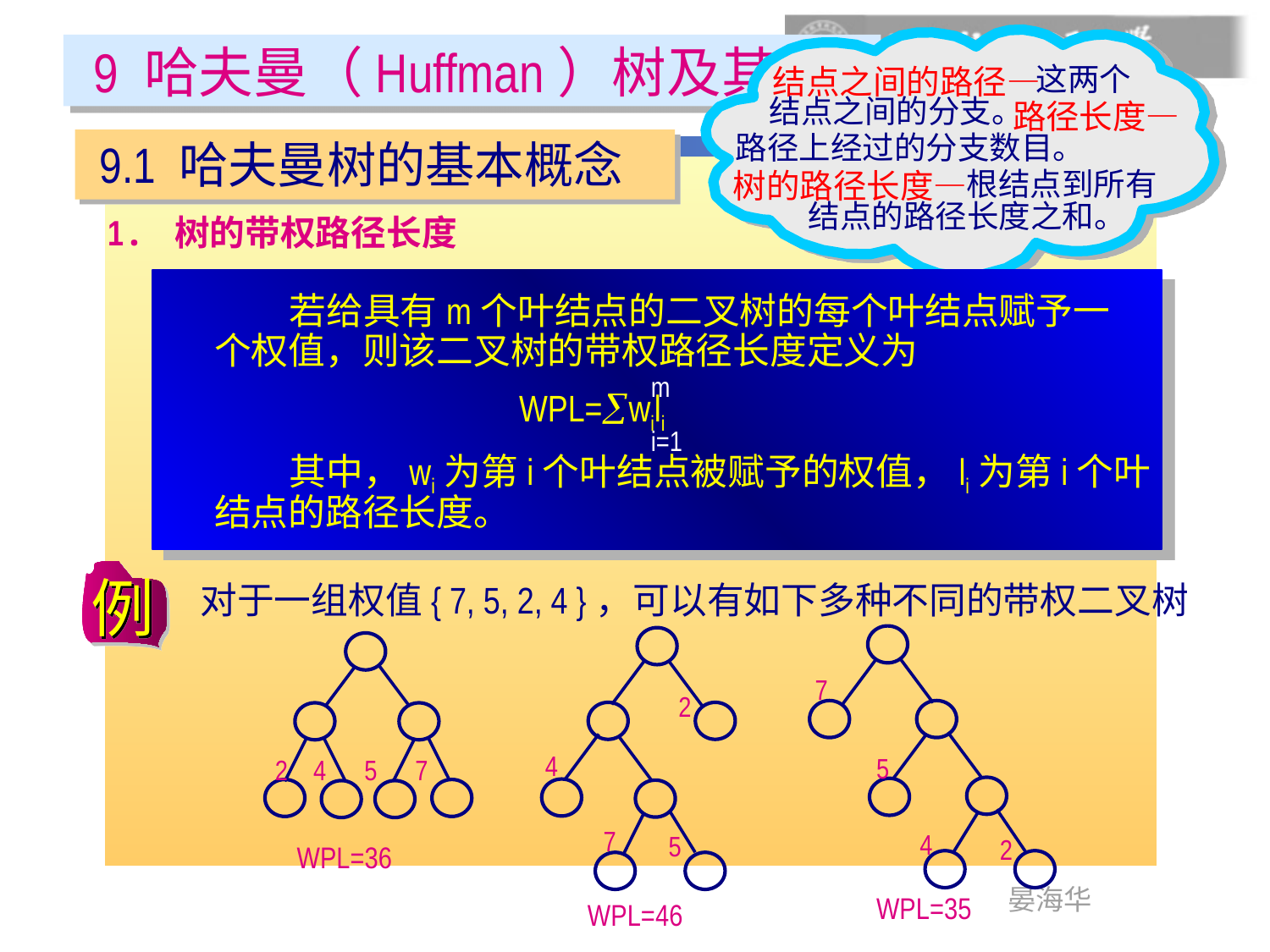

结点之间的路径—
9 哈夫曼（Huffman）树及其应用

                                    这两个
结点之间的分支。
路径长度—
路径上经过的分支数目。
9.1 哈夫曼树的基本概念

树的路径长度—
                        根结点到所有
  结点的路径长度之和。
1. 树的带权路径长度

        若给具有m个叶结点的二叉树的每个叶结点赋予一
个权值，则该二叉树的带权路径长度定义为
                                    WPL=∑wili
        其中，wi为第i个叶结点被赋予的权值，li为第i个叶
结点的路径长度。
m

i=1
A

B
C

D
F
E

G

例
对于一组权值{ 7, 5, 2, 4 }，可以有如下多种不同的带权二叉树

2

4

7
5

2    4      5      7

7

5

4
2

WPL=36
WPL=35
WPL=46